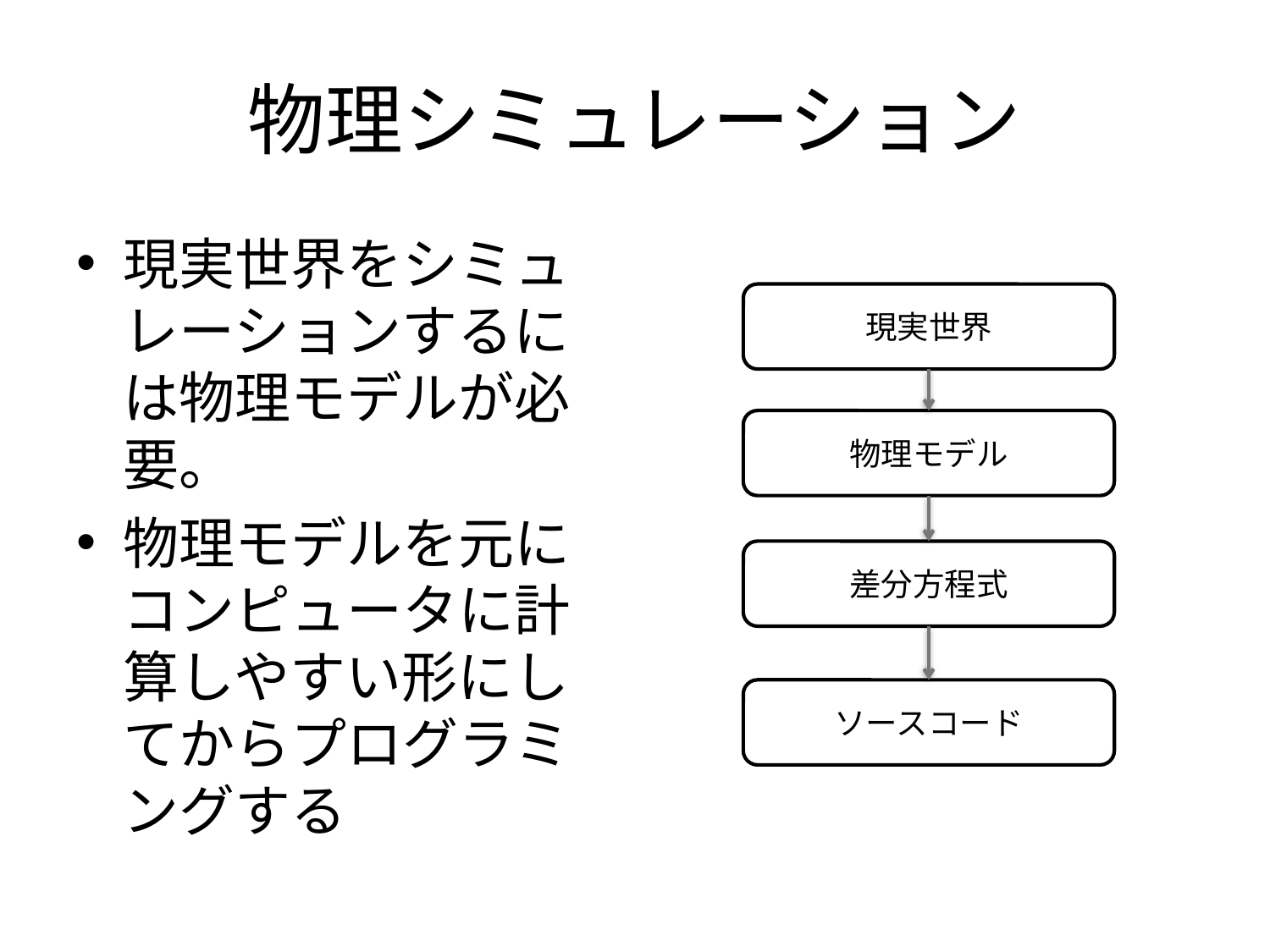

# 物理シミュレーション
現実世界をシミュレーションするには物理モデルが必要。
物理モデルを元にコンピュータに計算しやすい形にしてからプログラミングする
現実世界
物理モデル
差分方程式
ソースコード